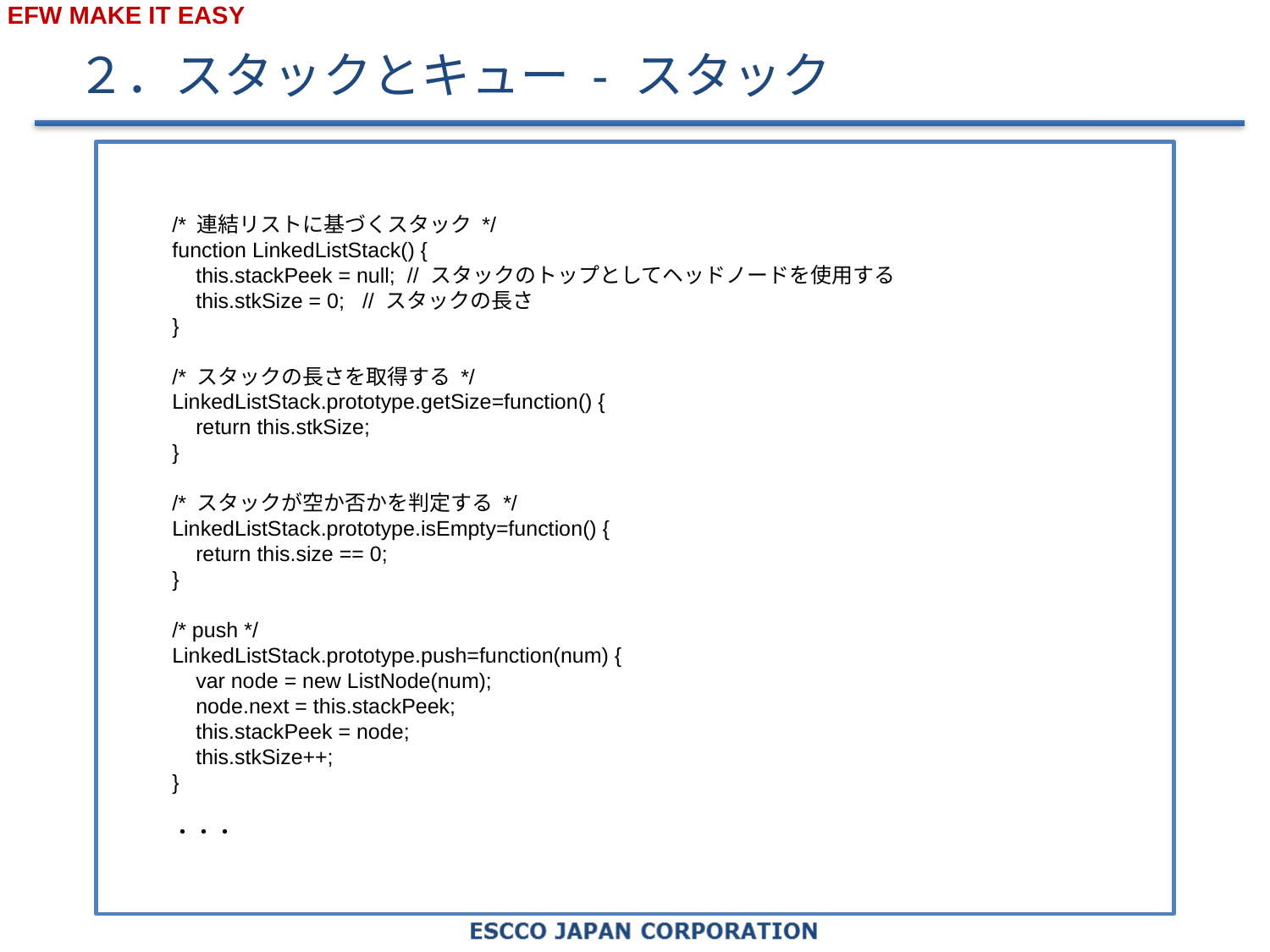

# ２．スタックとキュー - スタック
/* 連結リストに基づくスタック */
function LinkedListStack() {
    this.stackPeek = null;  // スタックのトップとしてヘッドノードを使用する
    this.stkSize = 0;   // スタックの長さ
}

/* スタックの長さを取得する */
LinkedListStack.prototype.getSize=function() {
    return this.stkSize;
}

/* スタックが空か否かを判定する */
LinkedListStack.prototype.isEmpty=function() {
    return this.size == 0;
}

/* push */
LinkedListStack.prototype.push=function(num) {
    var node = new ListNode(num);
    node.next = this.stackPeek;
    this.stackPeek = node;
    this.stkSize++;
}

・・・